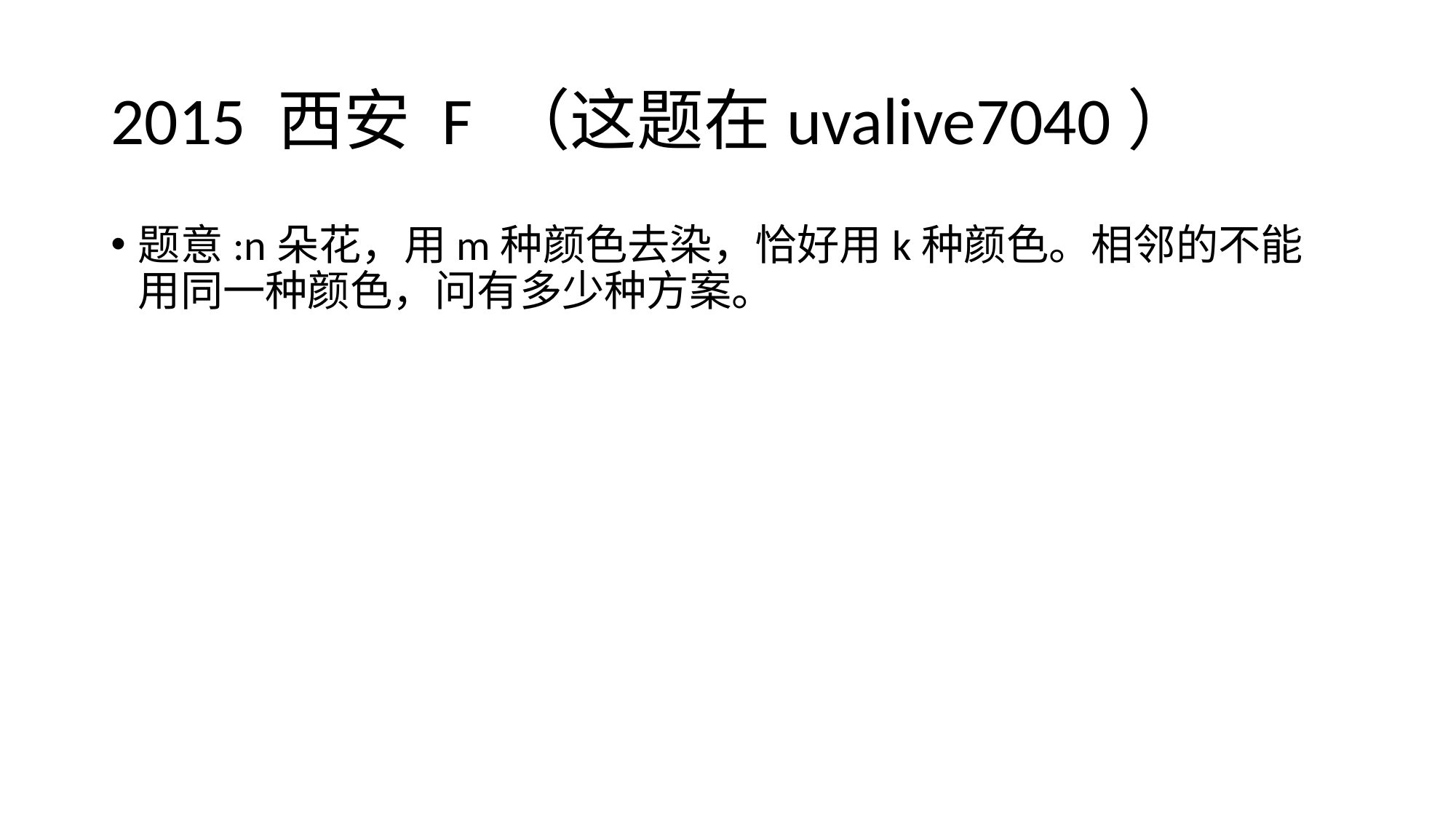

# 2015 西安 F （这题在uvalive7040）
题意:n朵花，用m种颜色去染，恰好用k种颜色。相邻的不能用同一种颜色，问有多少种方案。